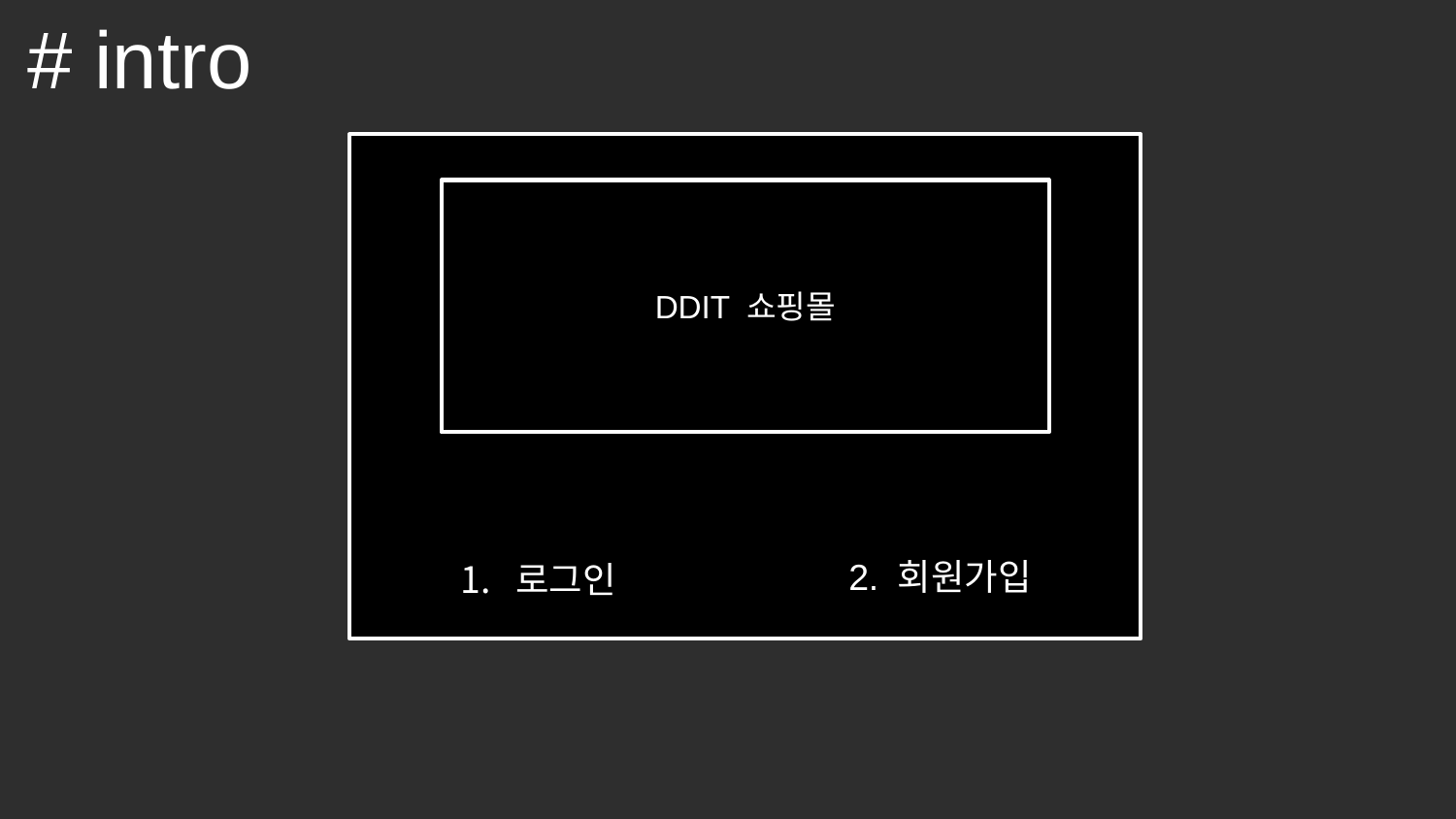

# intro

DDIT 쇼핑몰
2. 회원가입
로그인